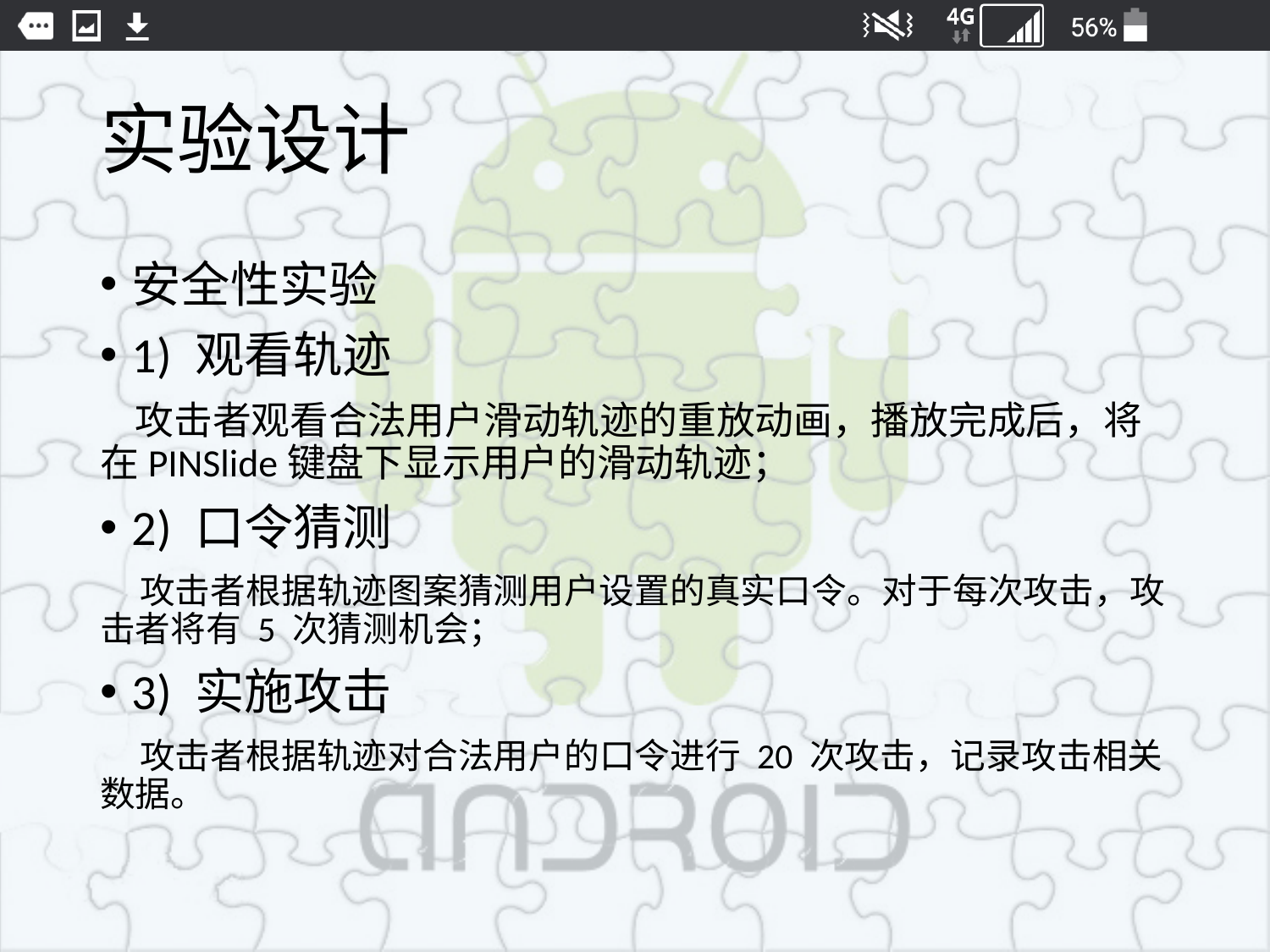

# 实验设计
安全性实验
1) 观看轨迹
   攻击者观看合法用户滑动轨迹的重放动画，播放完成后，将在PINSlide键盘下显示用户的滑动轨迹；
2) 口令猜测
    攻击者根据轨迹图案猜测用户设置的真实口令。对于每次攻击，攻击者将有 5 次猜测机会；
3) 实施攻击
    攻击者根据轨迹对合法用户的口令进行 20 次攻击，记录攻击相关数据。